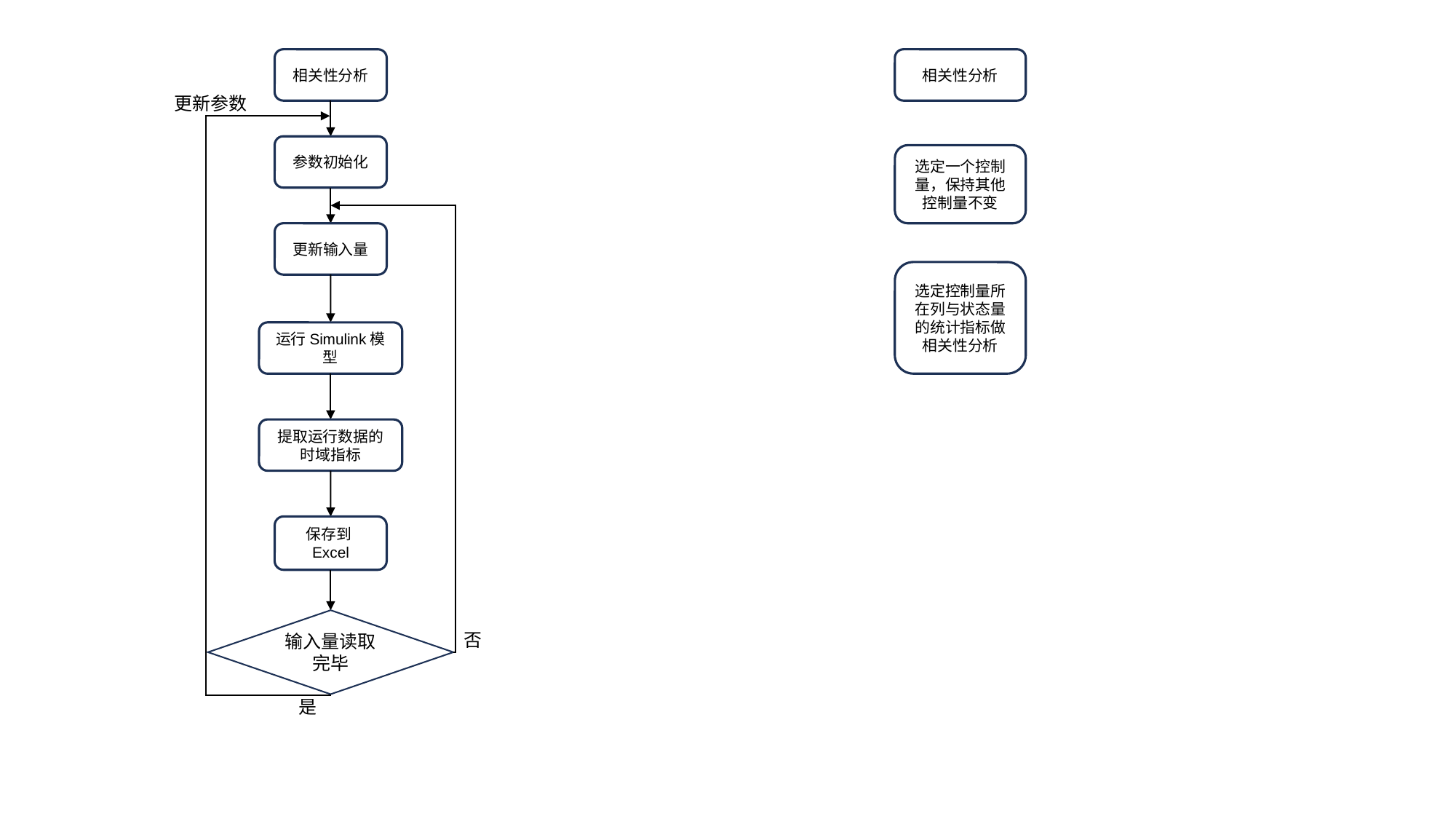

相关性分析
相关性分析
更新参数
参数初始化
更新输入量
运行Simulink模型
提取运行数据的时域指标
保存到Excel
输入量读取完毕
否
是
选定一个控制量，保持其他控制量不变
选定控制量所在列与状态量的统计指标做相关性分析